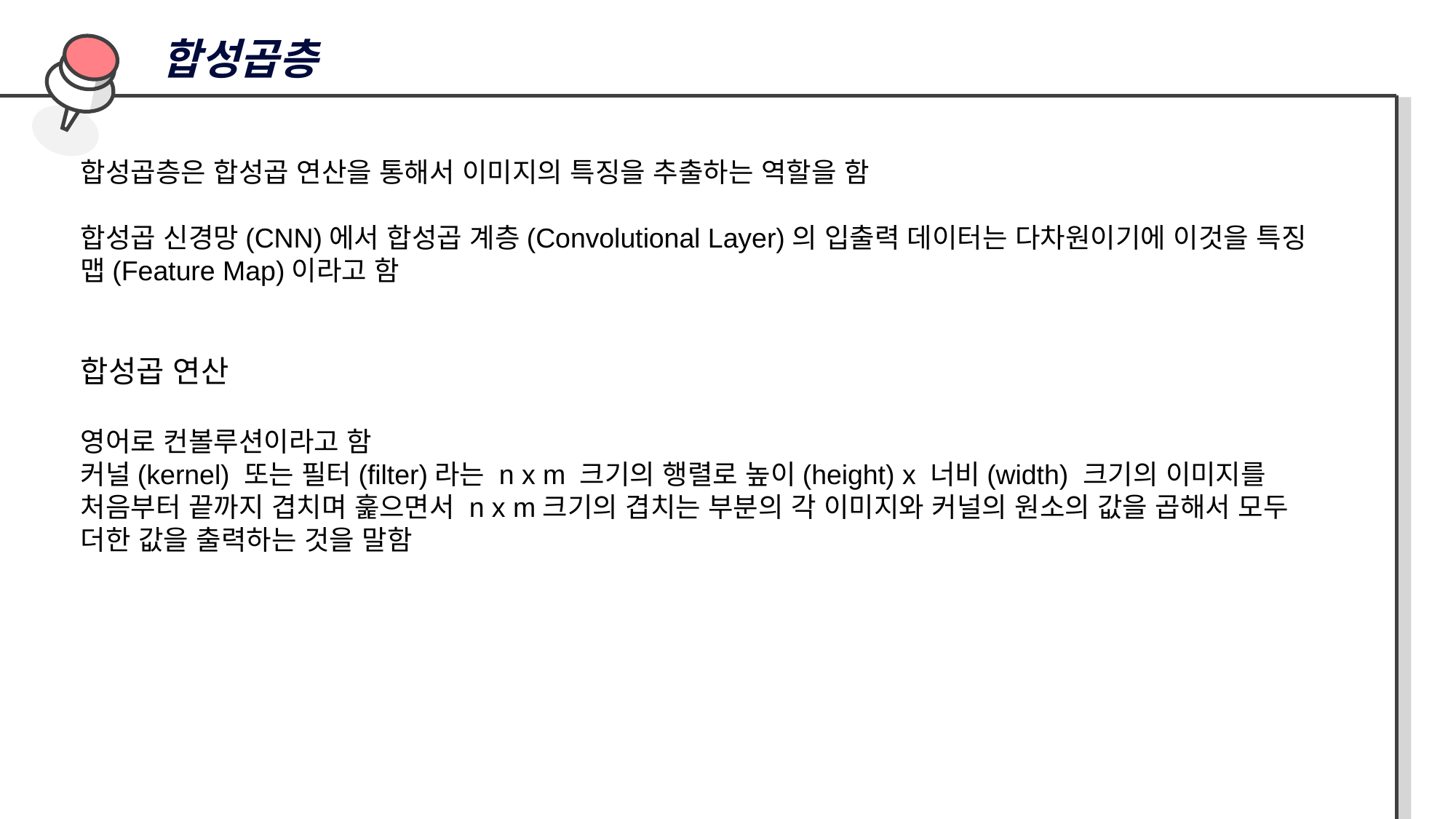

합성곱층

합성곱층은 합성곱 연산을 통해서 이미지의 특징을 추출하는 역할을 함

합성곱 신경망(CNN)에서 합성곱 계층(Convolutional Layer)의 입출력 데이터는 다차원이기에 이것을 특징 맵(Feature Map)이라고 함

합성곱 연산

영어로 컨볼루션이라고 함
커널(kernel) 또는 필터(filter)라는 n x m 크기의 행렬로 높이(height) x 너비(width) 크기의 이미지를 처음부터 끝까지 겹치며 훑으면서 n x m크기의 겹치는 부분의 각 이미지와 커널의 원소의 값을 곱해서 모두 더한 값을 출력하는 것을 말함